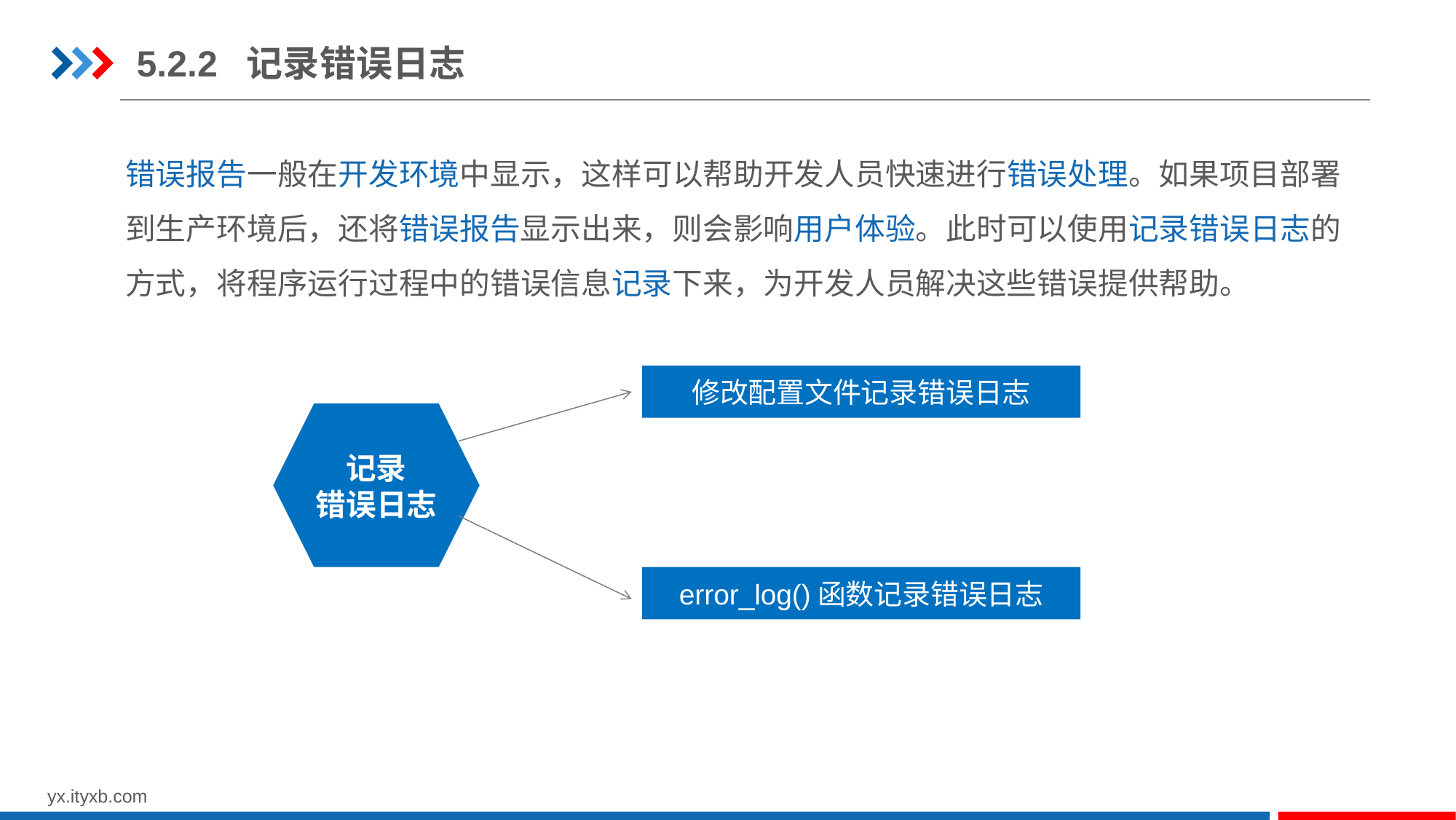

5.2.2  记录错误日志
错误报告一般在开发环境中显示，这样可以帮助开发人员快速进行错误处理。如果项目部署到生产环境后，还将错误报告显示出来，则会影响用户体验。此时可以使用记录错误日志的方式，将程序运行过程中的错误信息记录下来，为开发人员解决这些错误提供帮助。
修改配置文件记录错误日志
记录
错误日志
error_log()函数记录错误日志